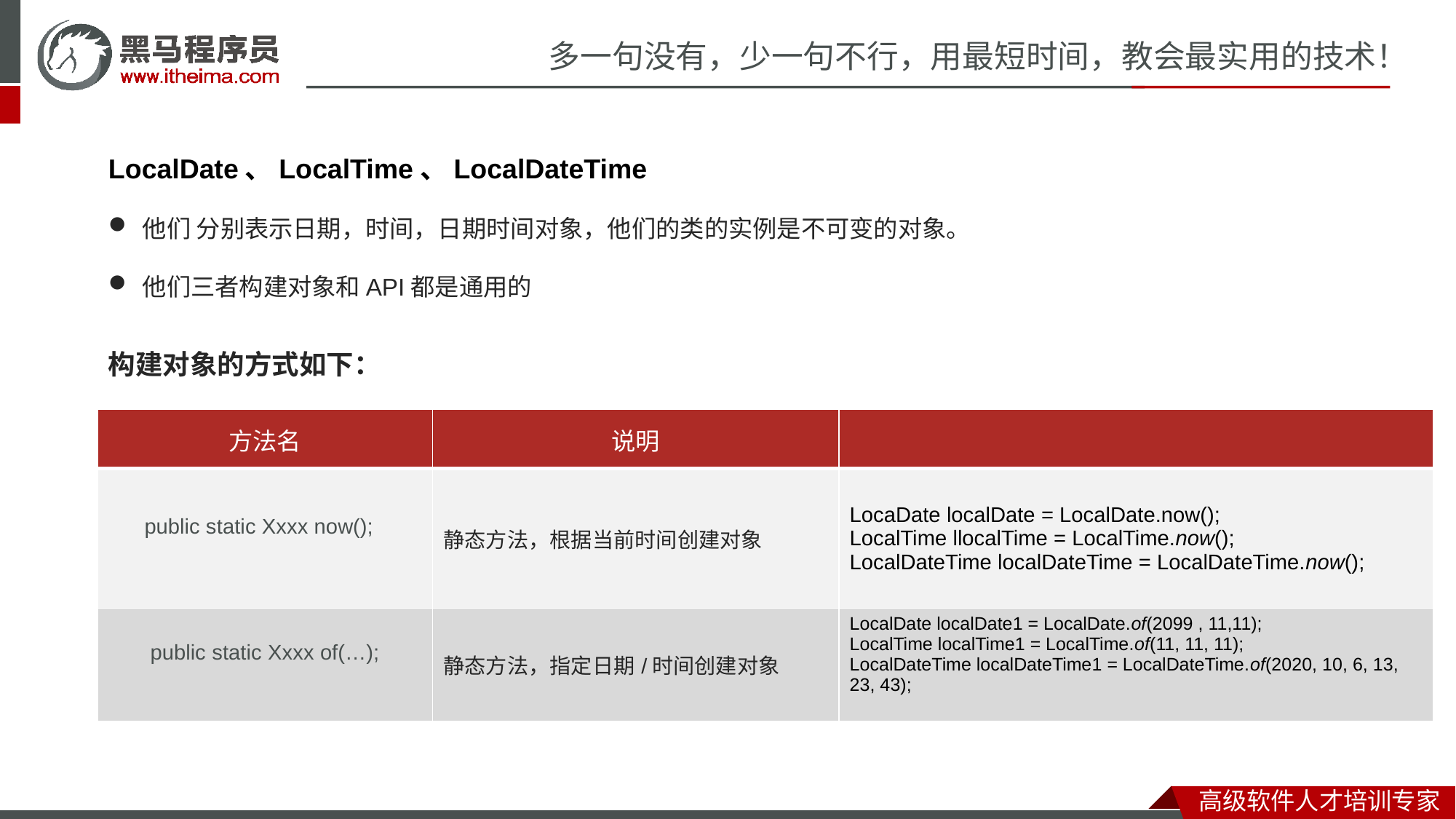

LocalDate、LocalTime、LocalDateTime
他们 分别表示日期，时间，日期时间对象，他们的类的实例是不可变的对象。
他们三者构建对象和API都是通用的
构建对象的方式如下：
| 方法名 | 说明 |  |
| --- | --- | --- |
| public static Xxxx now(); | 静态方法，根据当前时间创建对象 | LocaDate localDate = LocalDate.now(); LocalTime llocalTime = LocalTime.now(); LocalDateTime localDateTime = LocalDateTime.now(); |
| public static Xxxx of(…); | 静态方法，指定日期/时间创建对象 | LocalDate localDate1 = LocalDate.of(2099 , 11,11); LocalTime localTime1 = LocalTime.of(11, 11, 11); LocalDateTime localDateTime1 = LocalDateTime.of(2020, 10, 6, 13, 23, 43); |